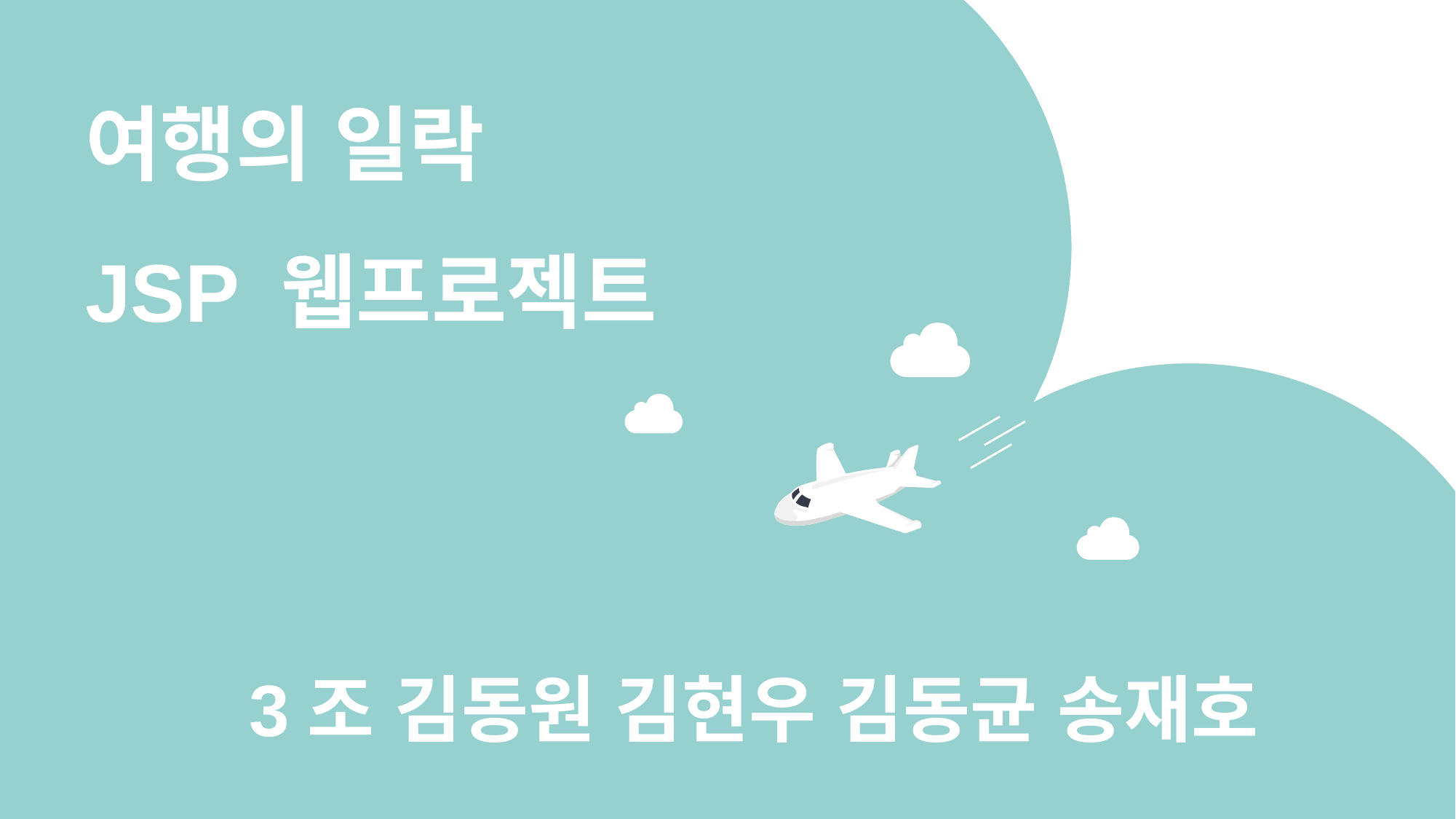

여행의 일락
JSP 웹프로젝트

3조 김동원 김현우 김동균 송재호